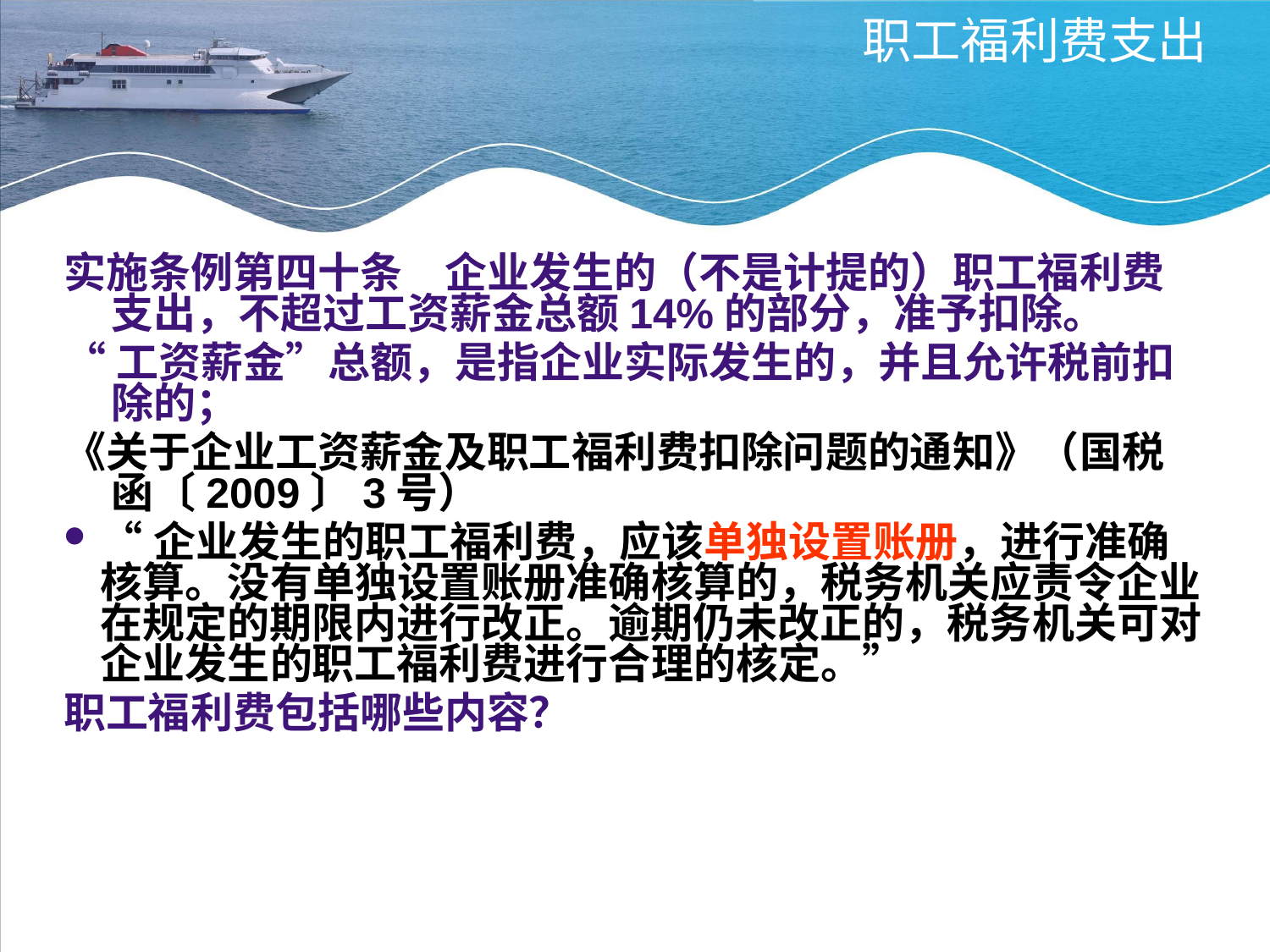

# 职工福利费支出
实施条例第四十条　企业发生的（不是计提的）职工福利费支出，不超过工资薪金总额14%的部分，准予扣除。
“工资薪金”总额，是指企业实际发生的，并且允许税前扣除的；
《关于企业工资薪金及职工福利费扣除问题的通知》（国税函〔2009〕3号）
“企业发生的职工福利费，应该单独设置账册，进行准确核算。没有单独设置账册准确核算的，税务机关应责令企业在规定的期限内进行改正。逾期仍未改正的，税务机关可对企业发生的职工福利费进行合理的核定。”
职工福利费包括哪些内容？